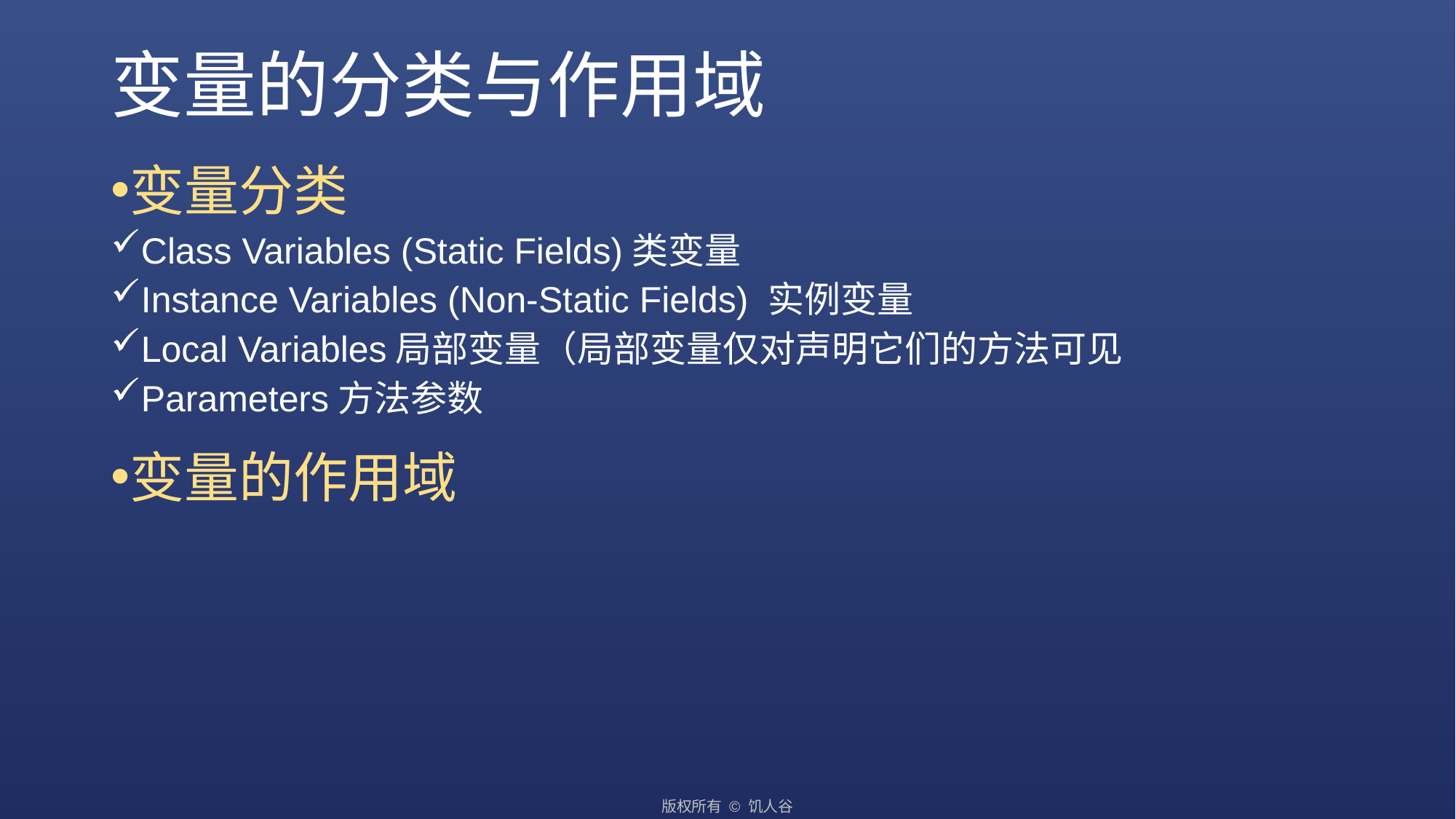

# 变量的分类与作用域
变量分类
Class Variables (Static Fields)类变量
Instance Variables (Non-Static Fields) 实例变量
Local Variables局部变量（局部变量仅对声明它们的方法可见
Parameters方法参数
变量的作用域